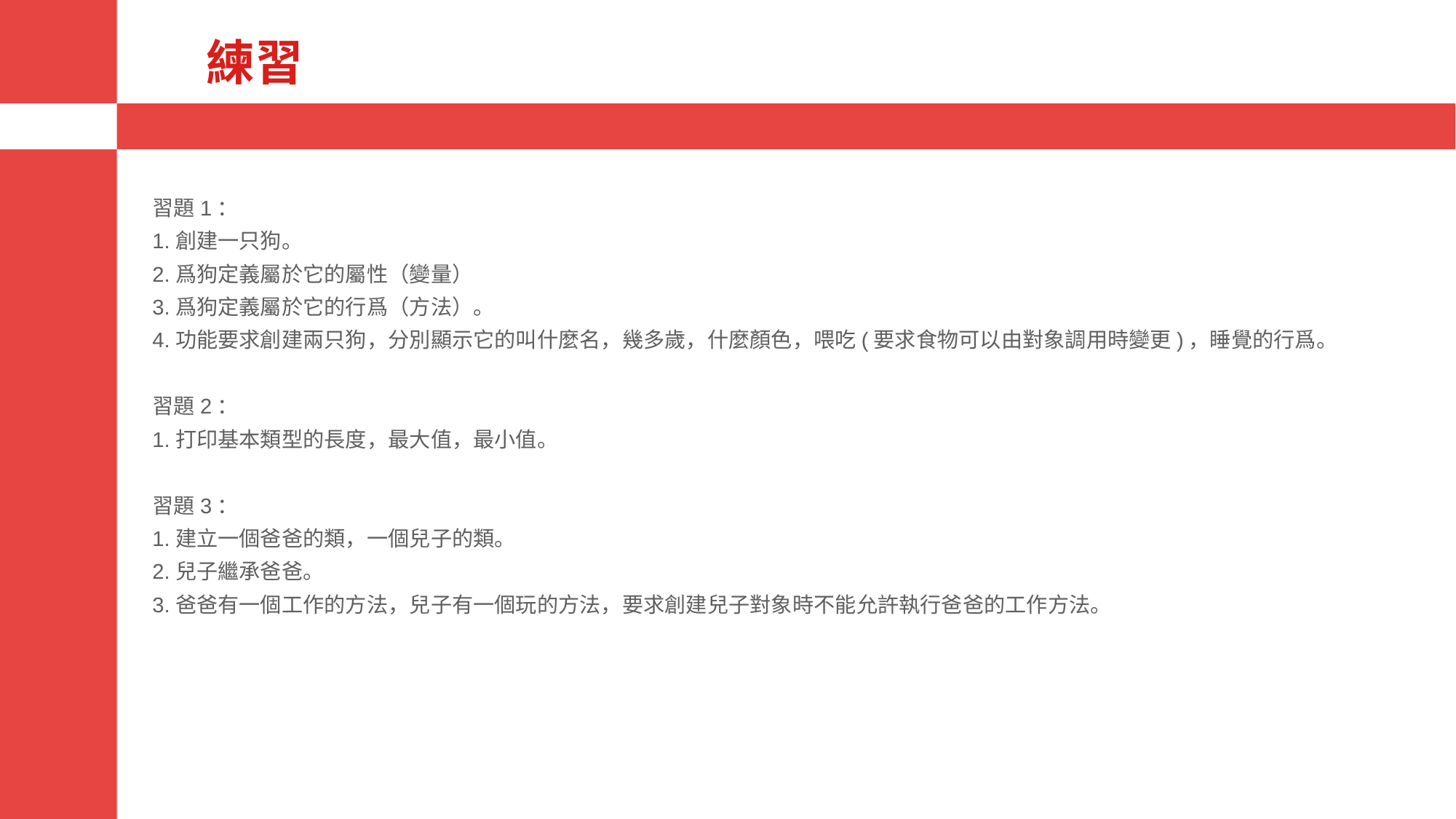

# 練習
習題1：
1.創建一只狗。
2.爲狗定義屬於它的屬性（變量）
3.爲狗定義屬於它的行爲（方法）。
4.功能要求創建兩只狗，分別顯示它的叫什麼名，幾多歲，什麼顏色，喂吃(要求食物可以由對象調用時變更)，睡覺的行爲。

習題2：
1.打印基本類型的長度，最大值，最小值。

習題3：
1.建立一個爸爸的類，一個兒子的類。
2.兒子繼承爸爸。
3.爸爸有一個工作的方法，兒子有一個玩的方法，要求創建兒子對象時不能允許執行爸爸的工作方法。